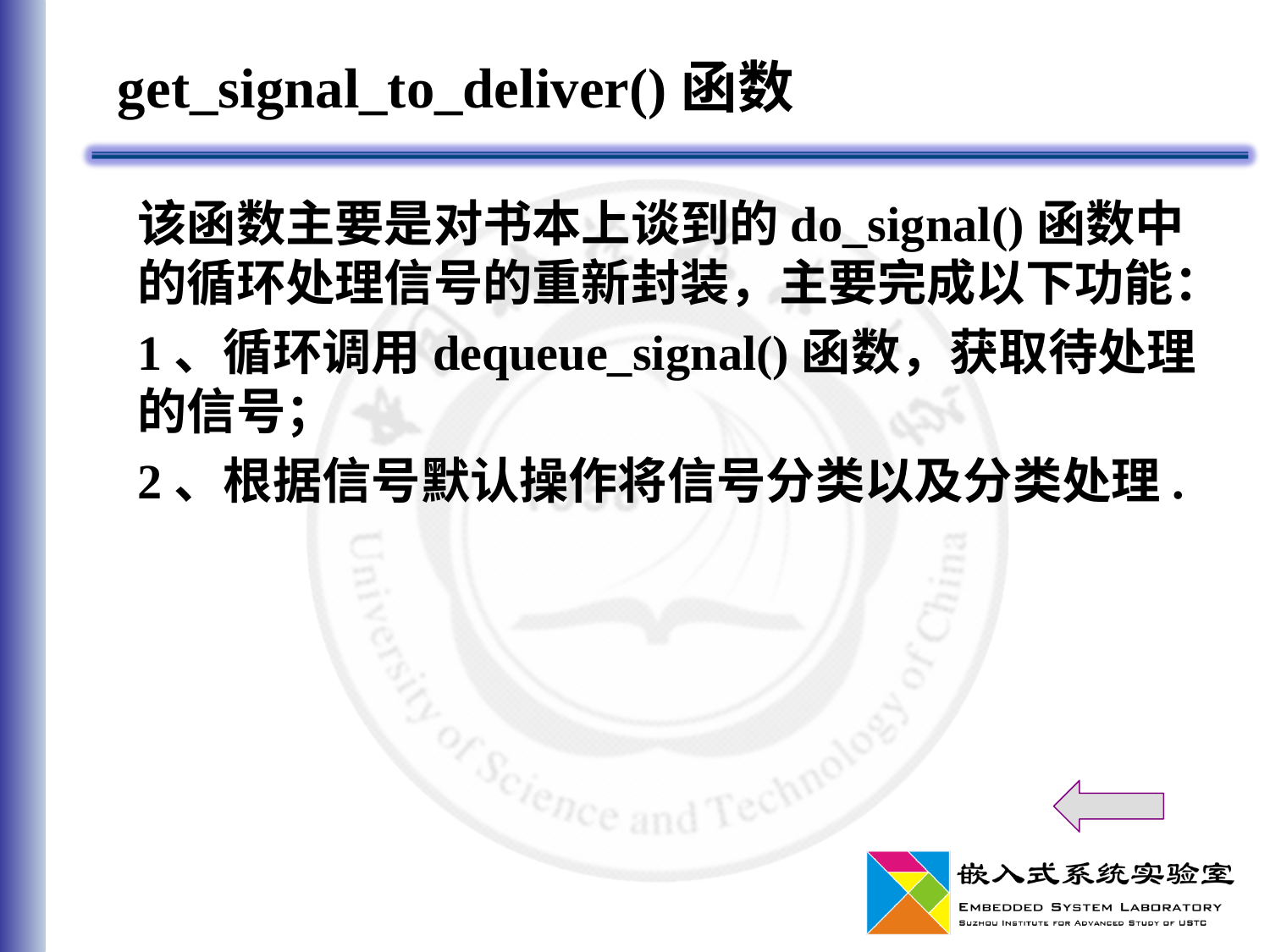

# get_signal_to_deliver()函数
该函数主要是对书本上谈到的do_signal()函数中的循环处理信号的重新封装，主要完成以下功能：
1、循环调用dequeue_signal()函数，获取待处理的信号；
2、根据信号默认操作将信号分类以及分类处理.